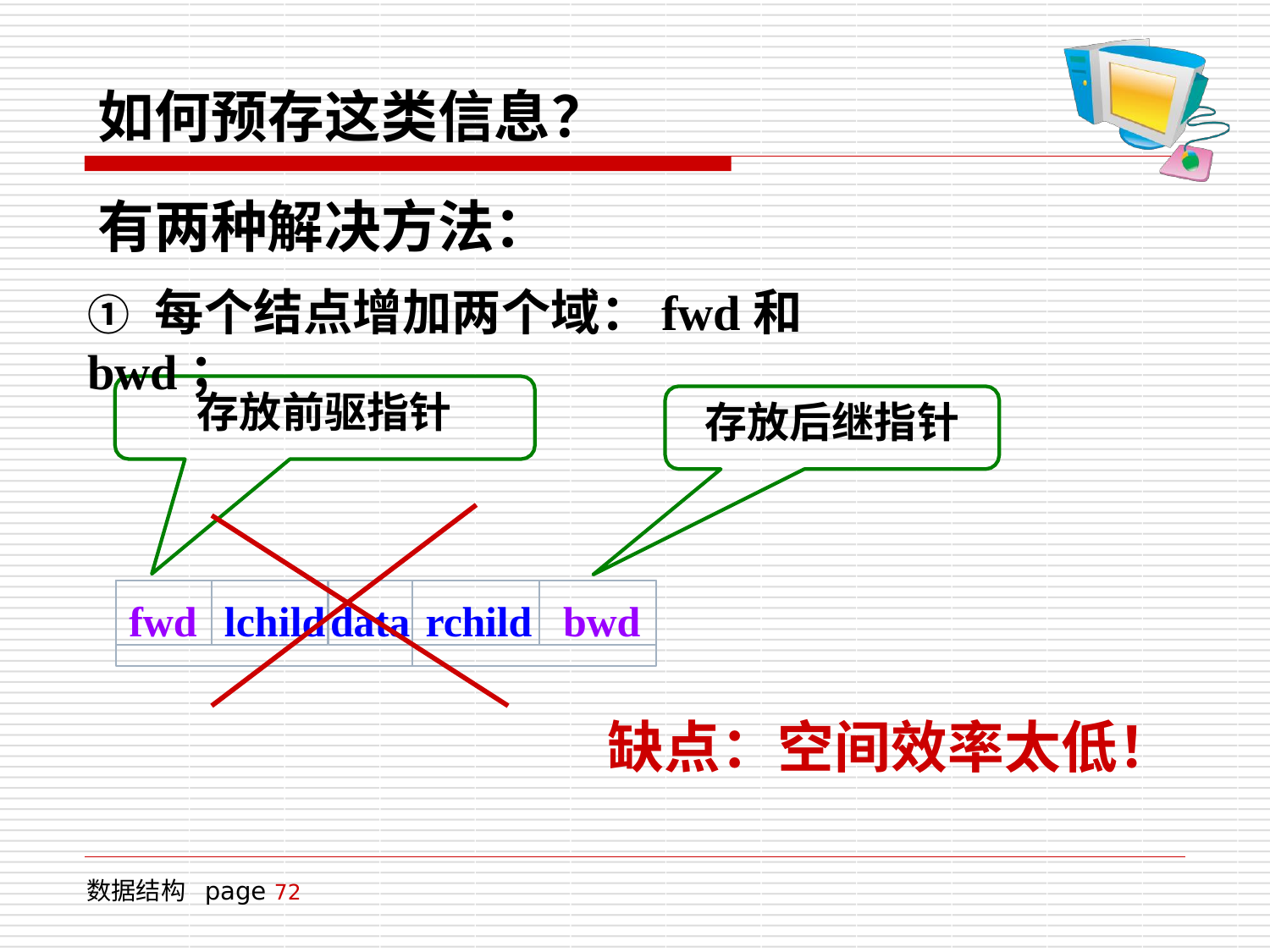

# 如何预存这类信息？

有两种解决方法：
①	每个结点增加两个域：fwd和bwd；

存放前驱指针

存放后继指针

fwd
lchild
data
rchild
bwd

缺点：空间效率太低！

数据结构 page 72